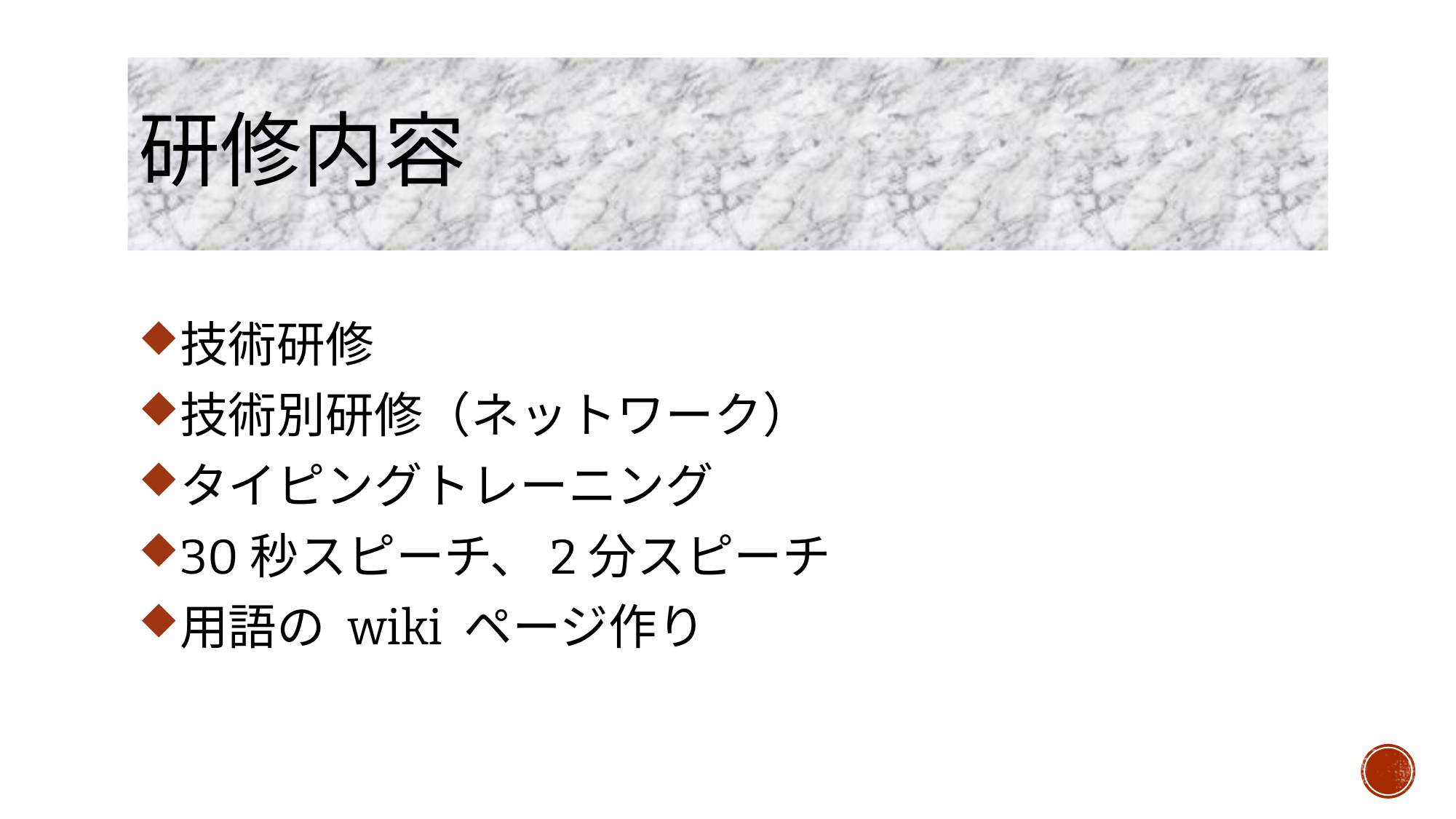

# 研修内容

技術研修
技術別研修（ネットワーク）
タイピングトレーニング
30秒スピーチ、2分スピーチ
用語の wiki ページ作り